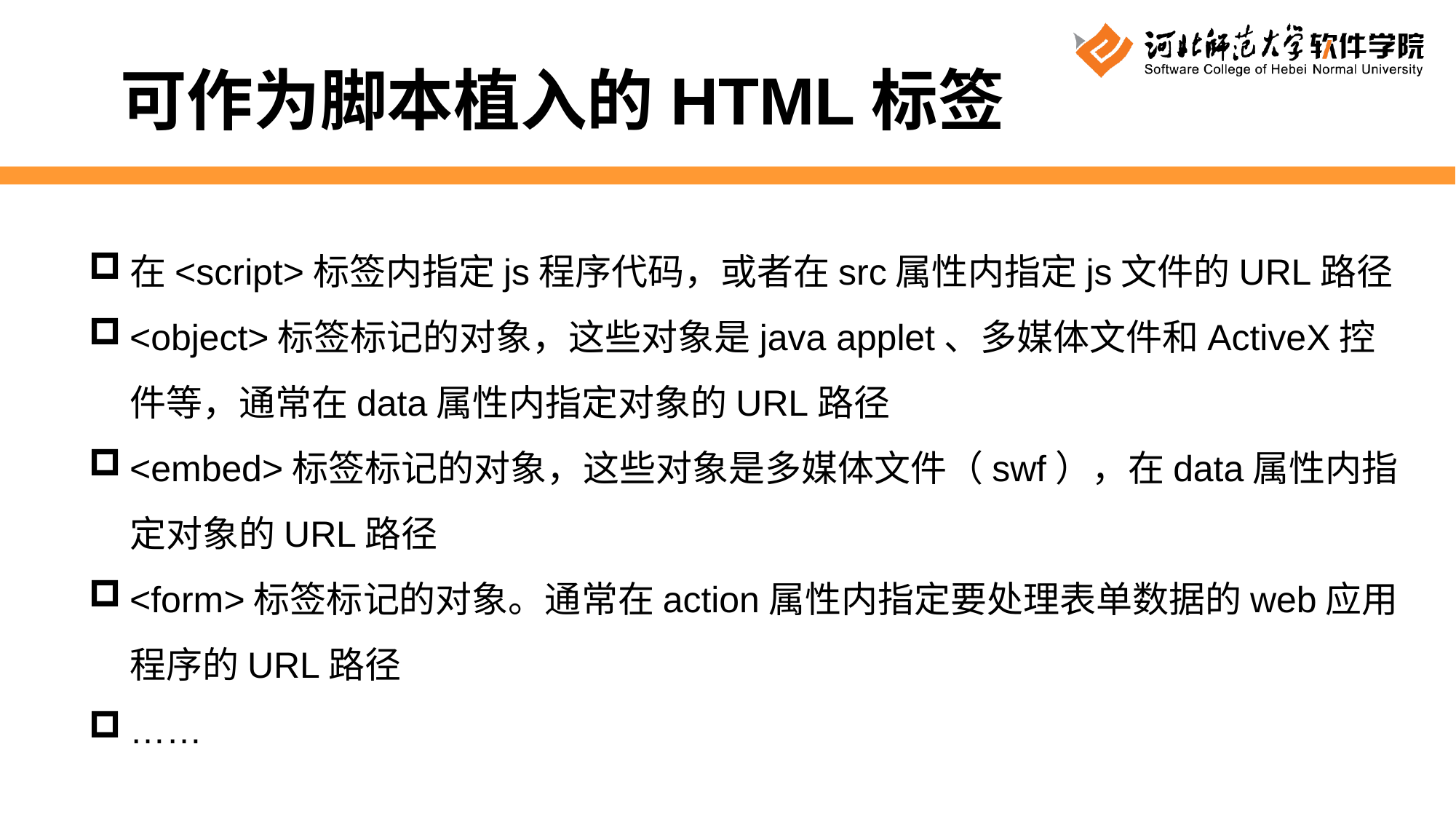

可作为脚本植入的HTML标签
在<script>标签内指定js程序代码，或者在src属性内指定js文件的URL路径
<object>标签标记的对象，这些对象是java applet、多媒体文件和ActiveX控件等，通常在data属性内指定对象的URL路径
<embed>标签标记的对象，这些对象是多媒体文件（swf），在data属性内指定对象的URL路径
<form>标签标记的对象。通常在action属性内指定要处理表单数据的web应用程序的URL路径
……